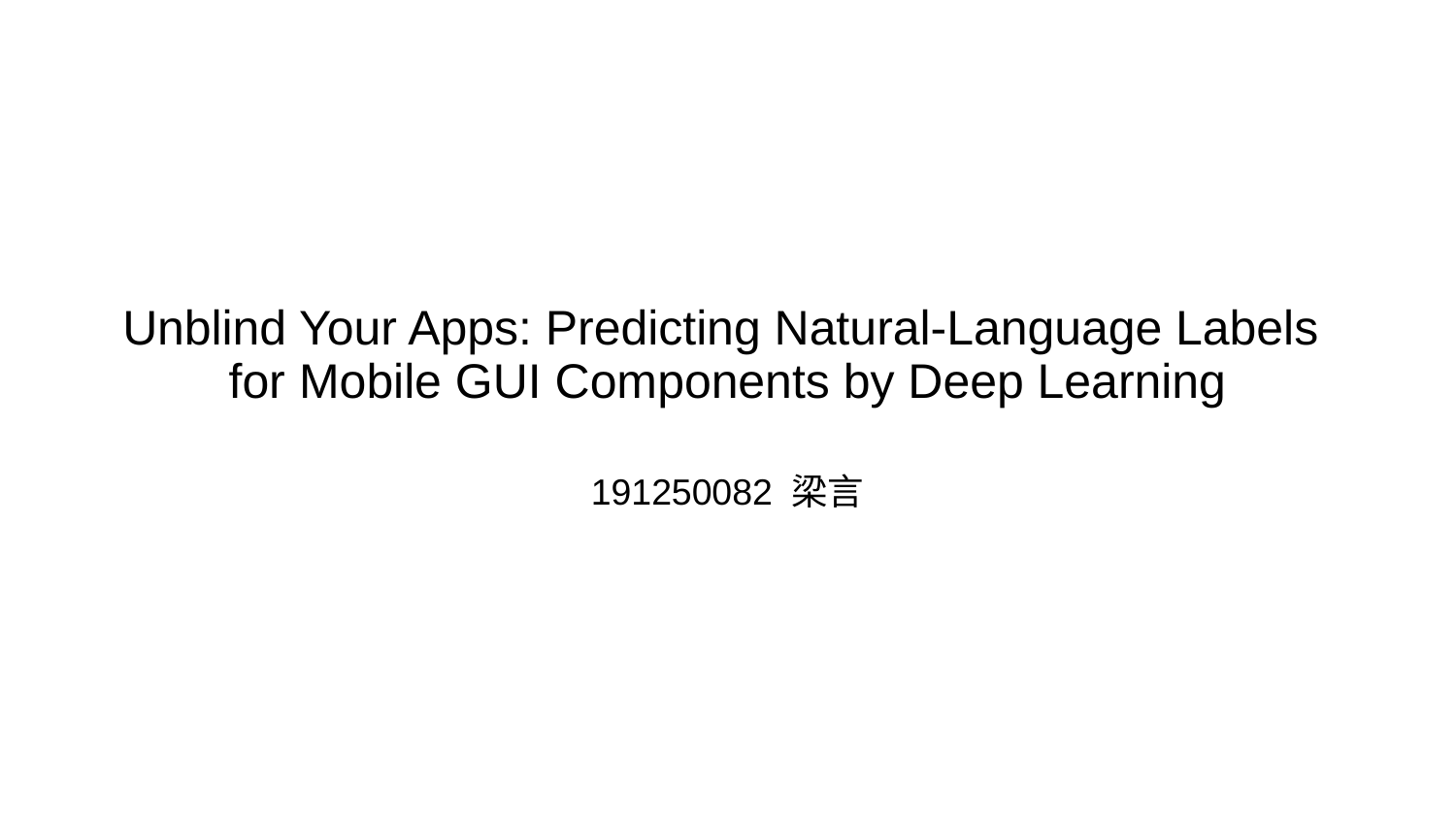

# Unblind Your Apps: Predicting Natural-Language Labels for Mobile GUI Components by Deep Learning
191250082 梁言